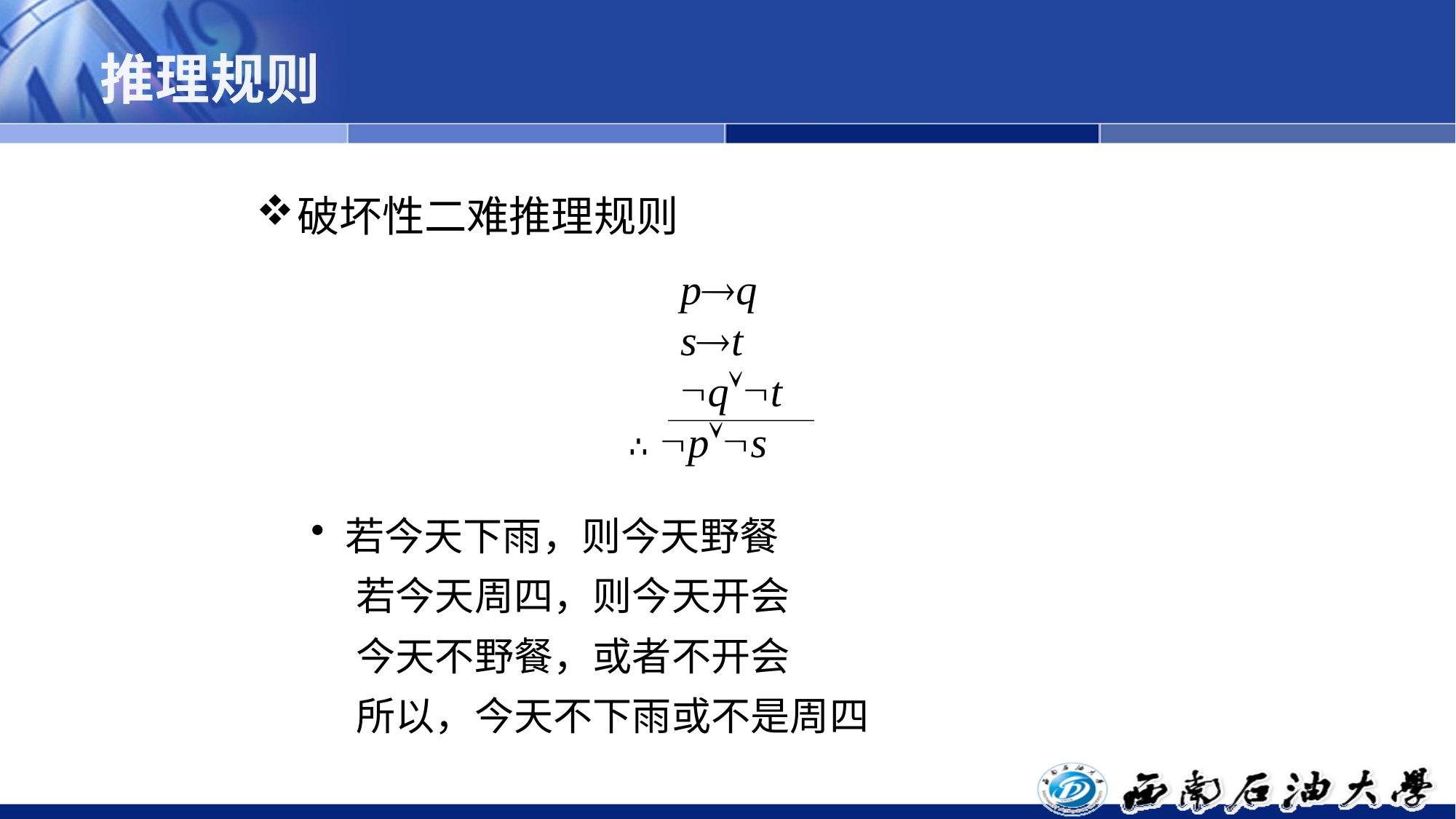

# 推理规则
破坏性二难推理规则

若今天下雨，则今天野餐
    若今天周四，则今天开会
    今天不野餐，或者不开会
    所以，今天不下雨或不是周四
     p→q
     s→t
     ¬q∨¬t
∴ ¬p∨¬s